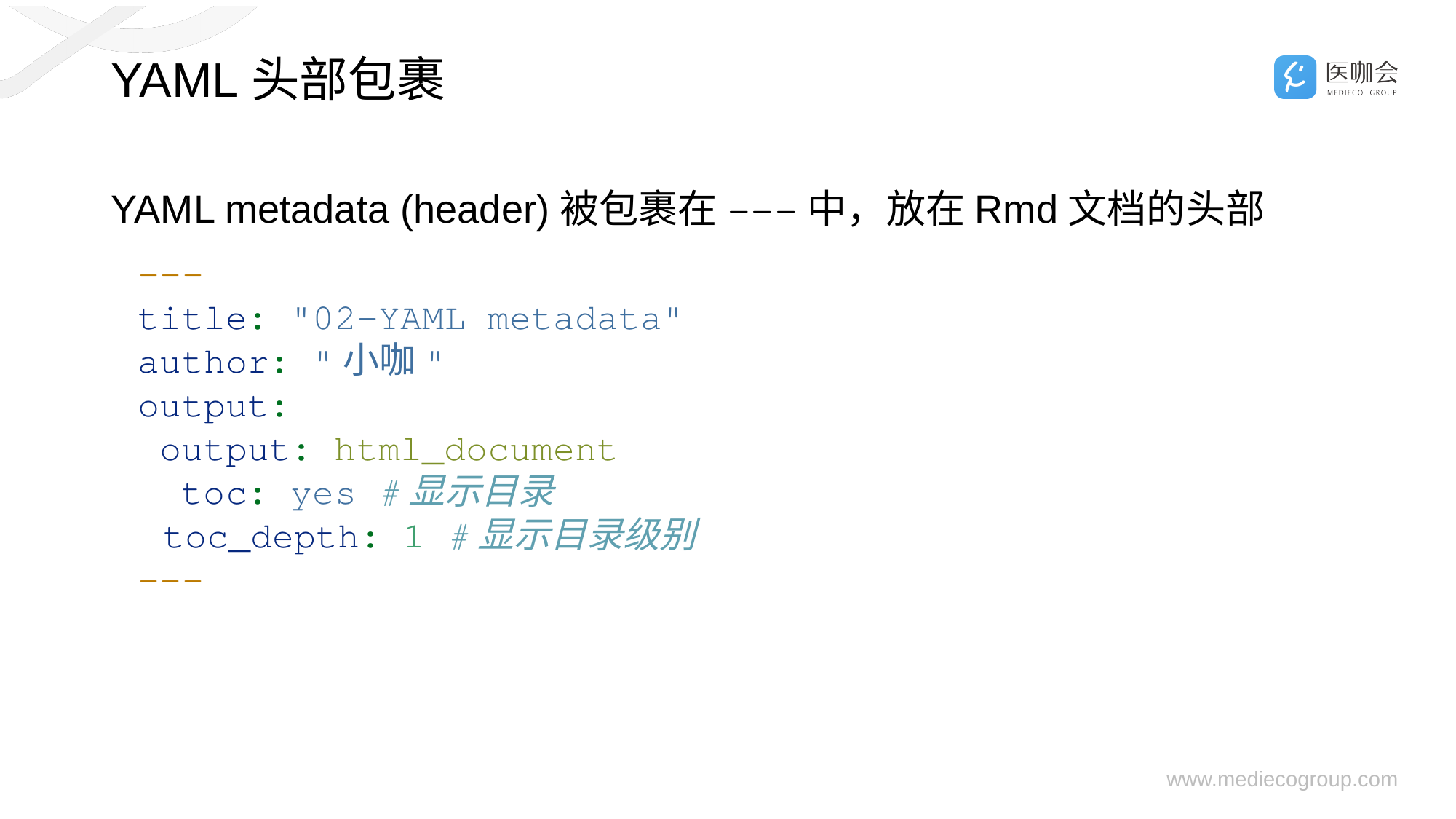

# YAML头部包裹
YAML metadata (header)被包裹在---中，放在Rmd文档的头部
---
title: "02-YAML metadata"
author: "小咖"
output:
 output: html_document
  toc: yes #显示目录
  toc_depth: 1 #显示目录级别
---